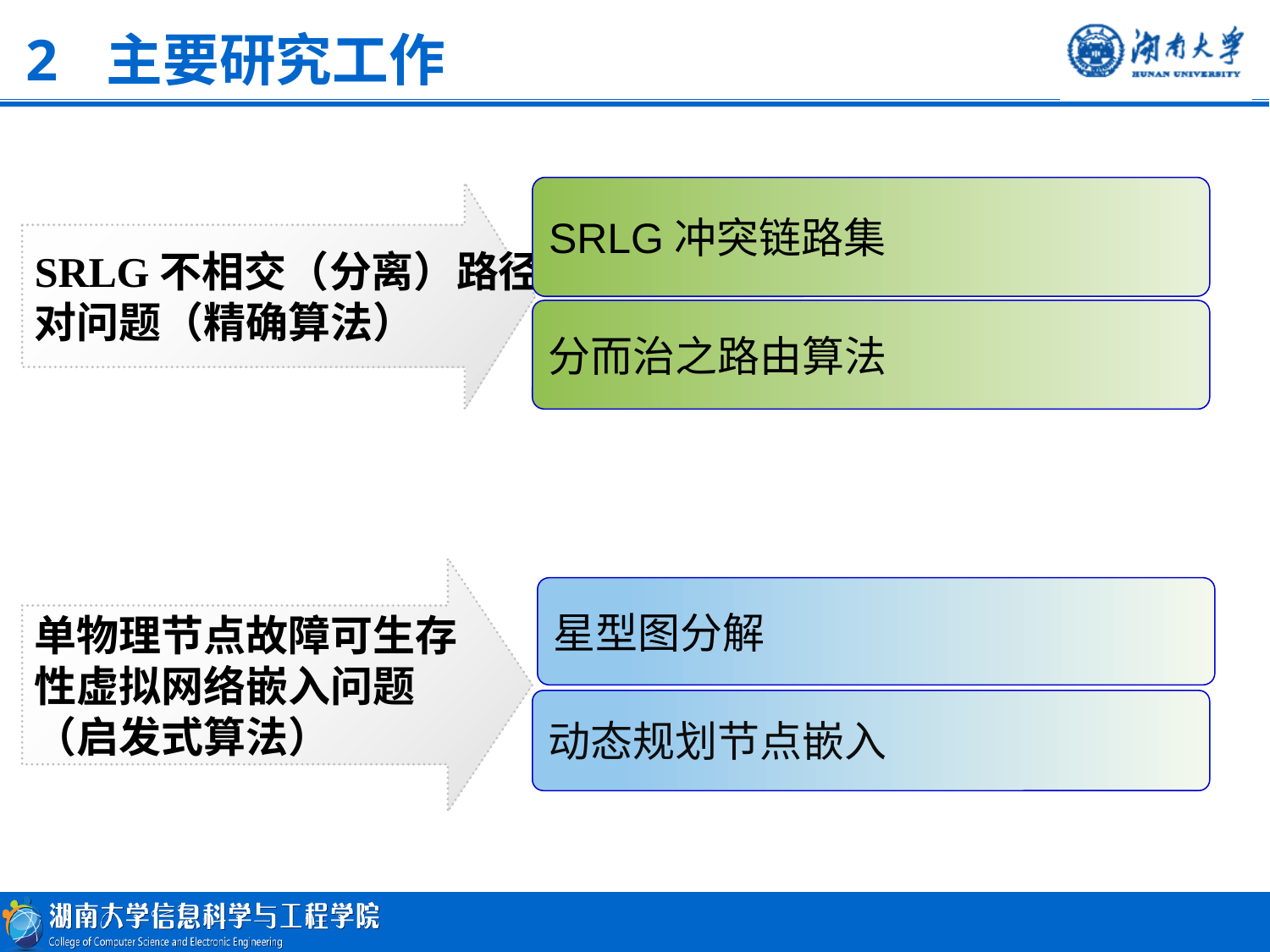

2 主要研究工作
SRLG冲突链路集
SRLG不相交（分离）路径
对问题（精确算法）
分而治之路由算法
单物理节点故障可生存
性虚拟网络嵌入问题
（启发式算法）
星型图分解
动态规划节点嵌入